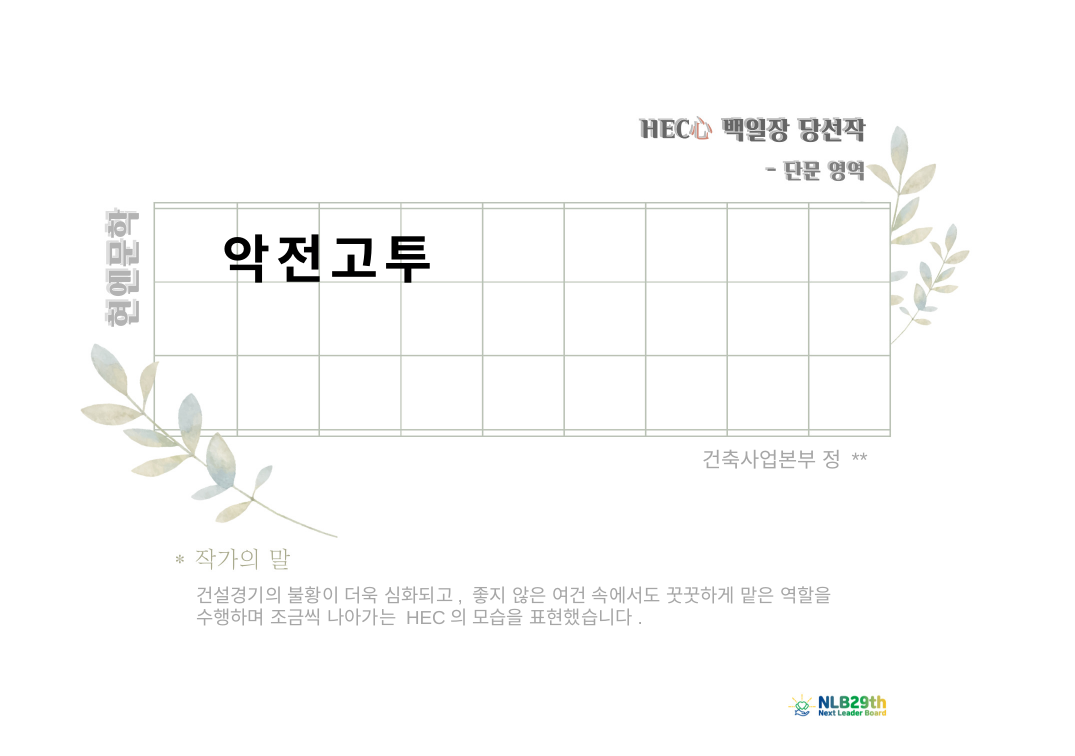

악전고투
건축사업본부 정 **
건설경기의 불황이 더욱 심화되고, 좋지 않은 여건 속에서도 꿋꿋하게 맡은 역할을 수행하며 조금씩 나아가는 HEC의 모습을 표현했습니다.